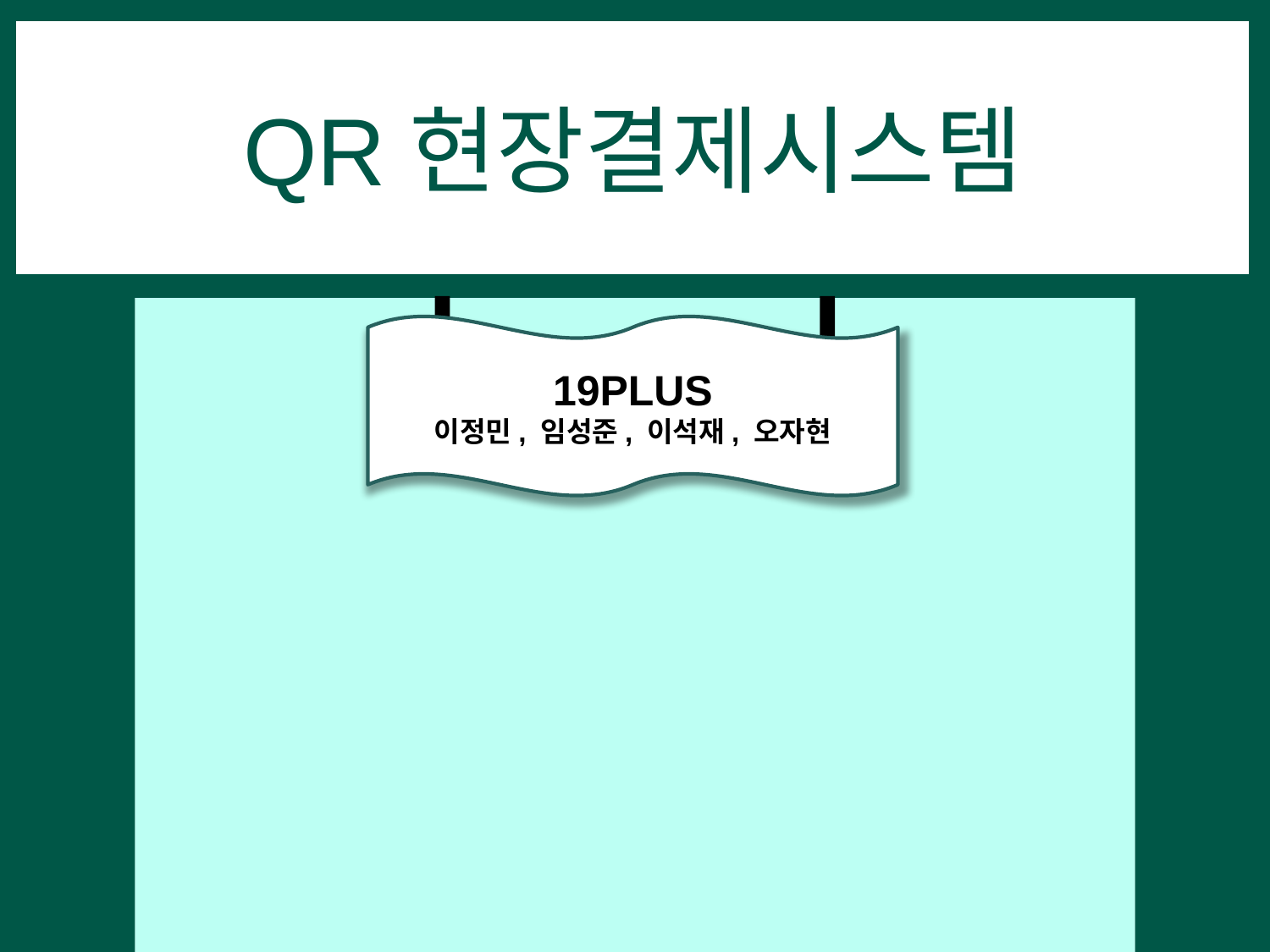

QR현장결제시스템

19PLUS
이정민, 임성준, 이석재, 오자현

감사합니다